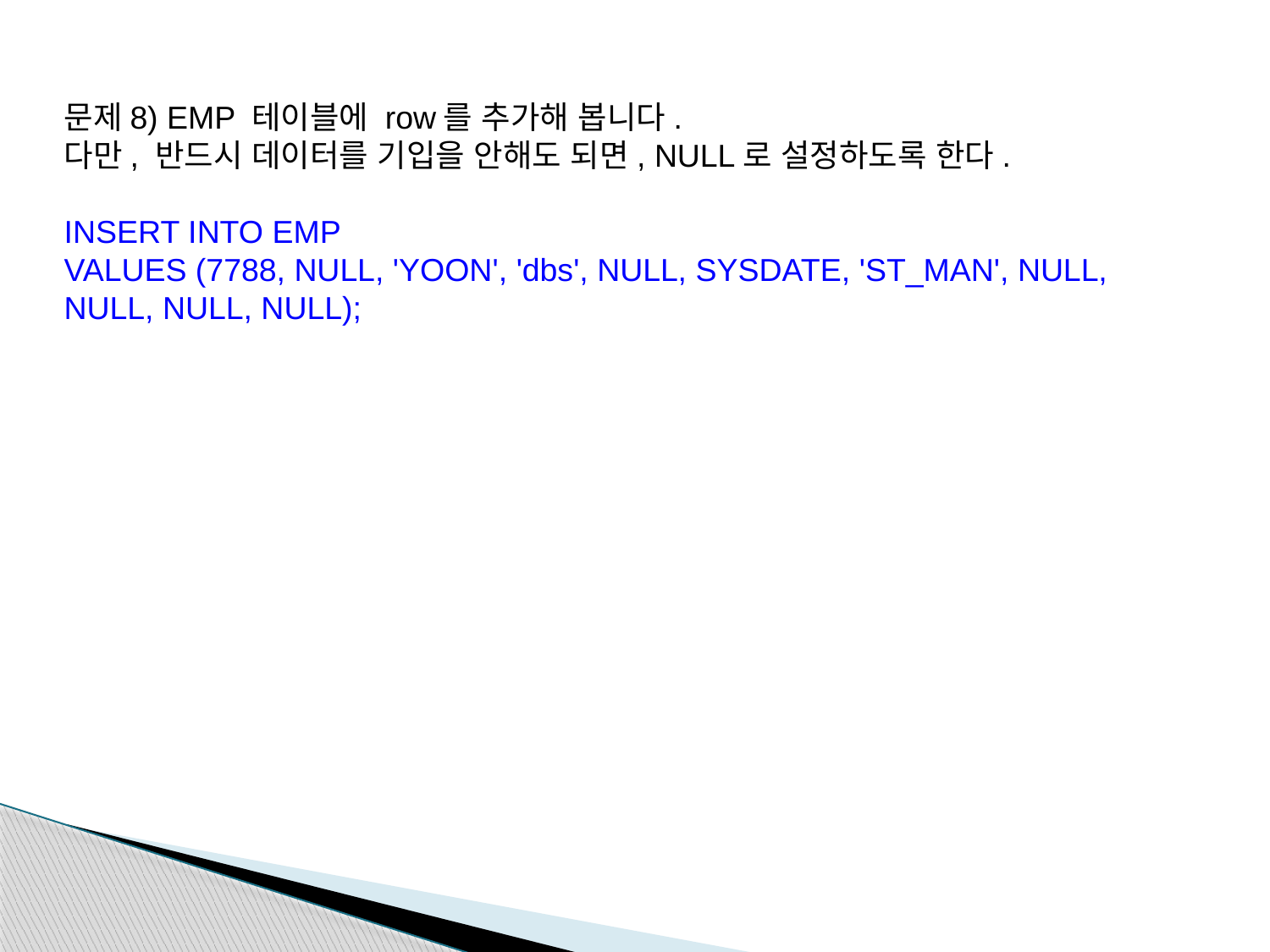

문제8) EMP 테이블에 row를 추가해 봅니다.
다만, 반드시 데이터를 기입을 안해도 되면, NULL로 설정하도록 한다.

INSERT INTO EMP
VALUES (7788, NULL, 'YOON', 'dbs', NULL, SYSDATE, 'ST_MAN', NULL, NULL, NULL, NULL);